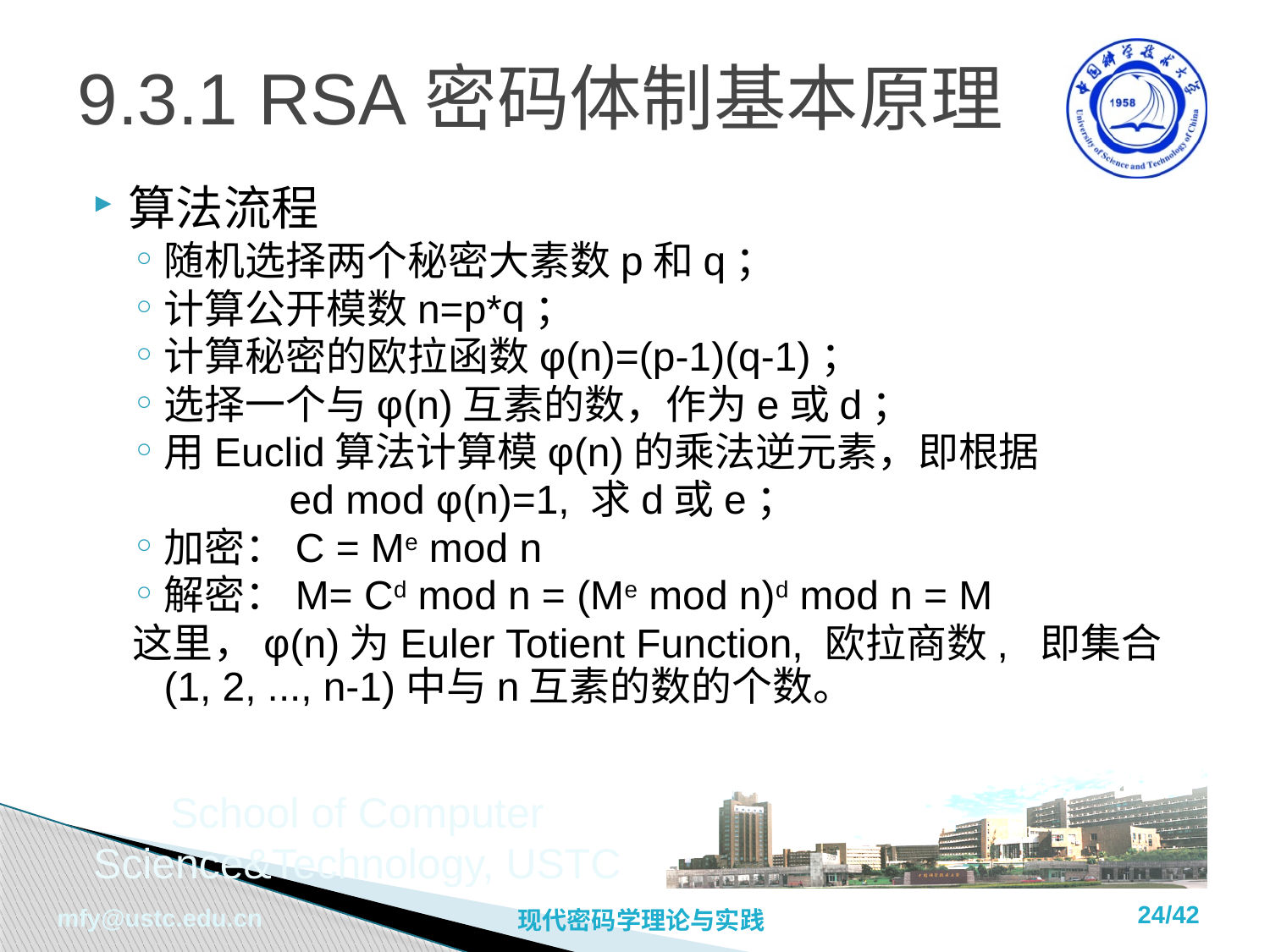

# 9.3.1 RSA密码体制基本原理
算法流程
随机选择两个秘密大素数p和q；
计算公开模数n=p*q；
计算秘密的欧拉函数φ(n)=(p-1)(q-1)；
选择一个与φ(n)互素的数，作为e或d；
用Euclid算法计算模φ(n)的乘法逆元素，即根据
              ed mod φ(n)=1, 求d或e；
加密：C = Me mod n
解密：M= Cd mod n = (Me mod n)d mod n = M
这里，φ(n)为Euler Totient Function, 欧拉商数,  即集合(1, 2, ..., n-1)中与n互素的数的个数。